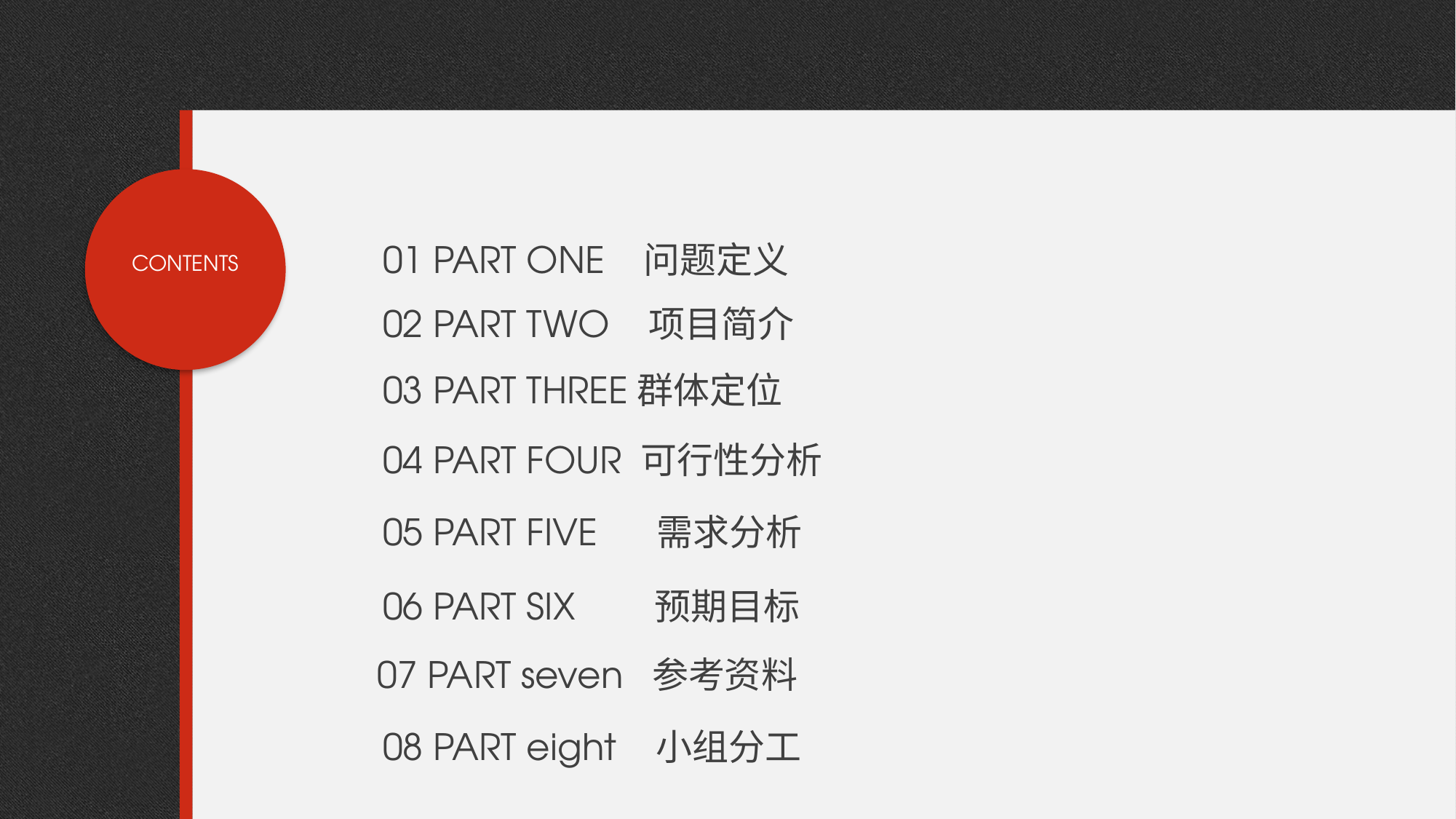

01 PART ONE   问题定义
CONTENTS
02 PART TWO   项目简介
03 PART THREE群体定位
04 PART FOUR 可行性分析
05 PART FIVE     需求分析
06 PART SIX       预期目标
07 PART seven  参考资料
08 PART eight   小组分工